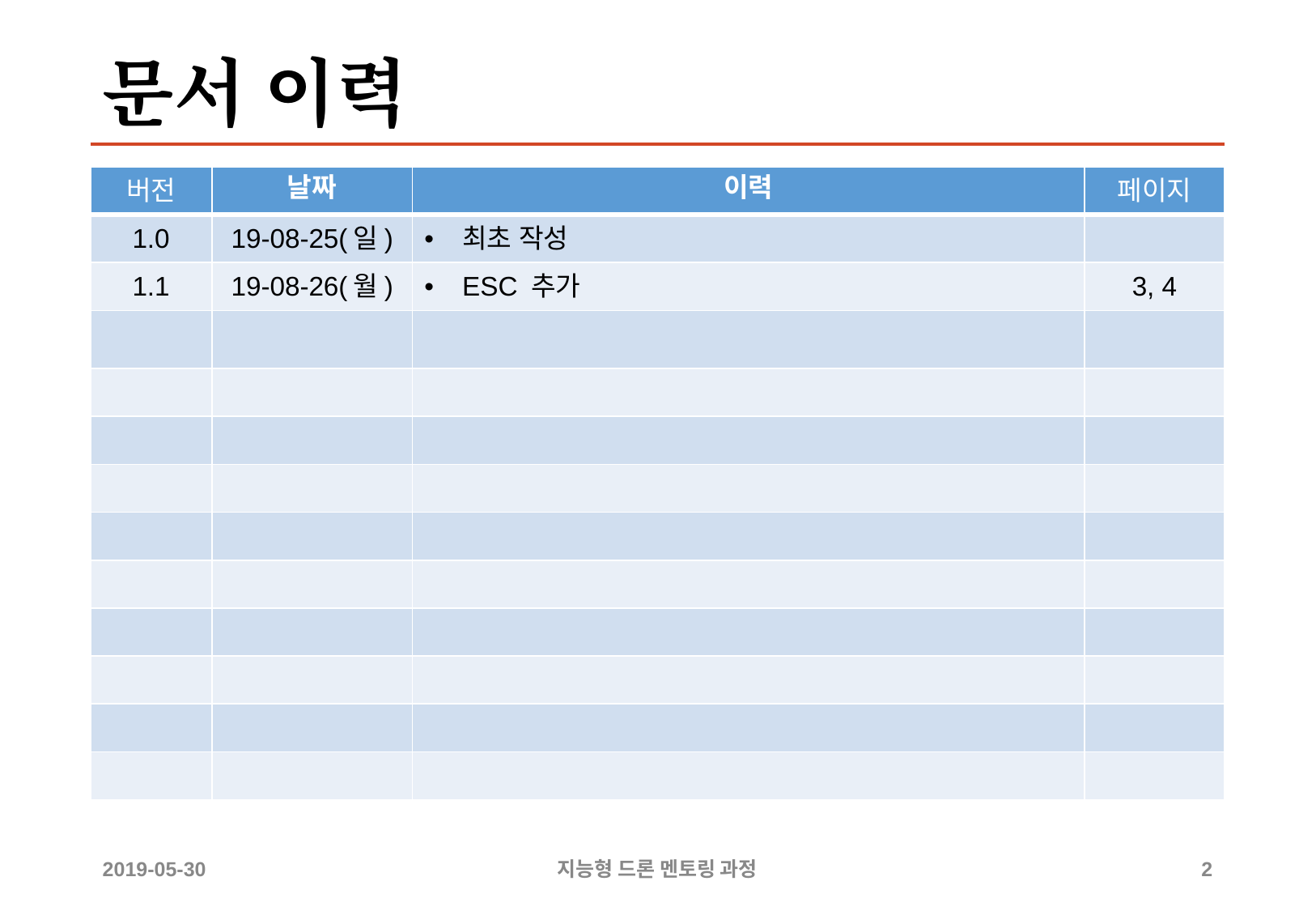

# 문서 이력
| 버전 | 날짜 | 이력 | 페이지 |
| --- | --- | --- | --- |
| 1.0 | 19-08-25(일) | 최초 작성 |  |
| 1.1 | 19-08-26(월) | ESC 추가 | 3, 4 |
|  |  |  |  |
|  |  |  |  |
|  |  |  |  |
|  |  |  |  |
|  |  |  |  |
|  |  |  |  |
|  |  |  |  |
|  |  |  |  |
|  |  |  |  |
|  |  |  |  |
2019-05-30
지능형 드론 멘토링 과정
2